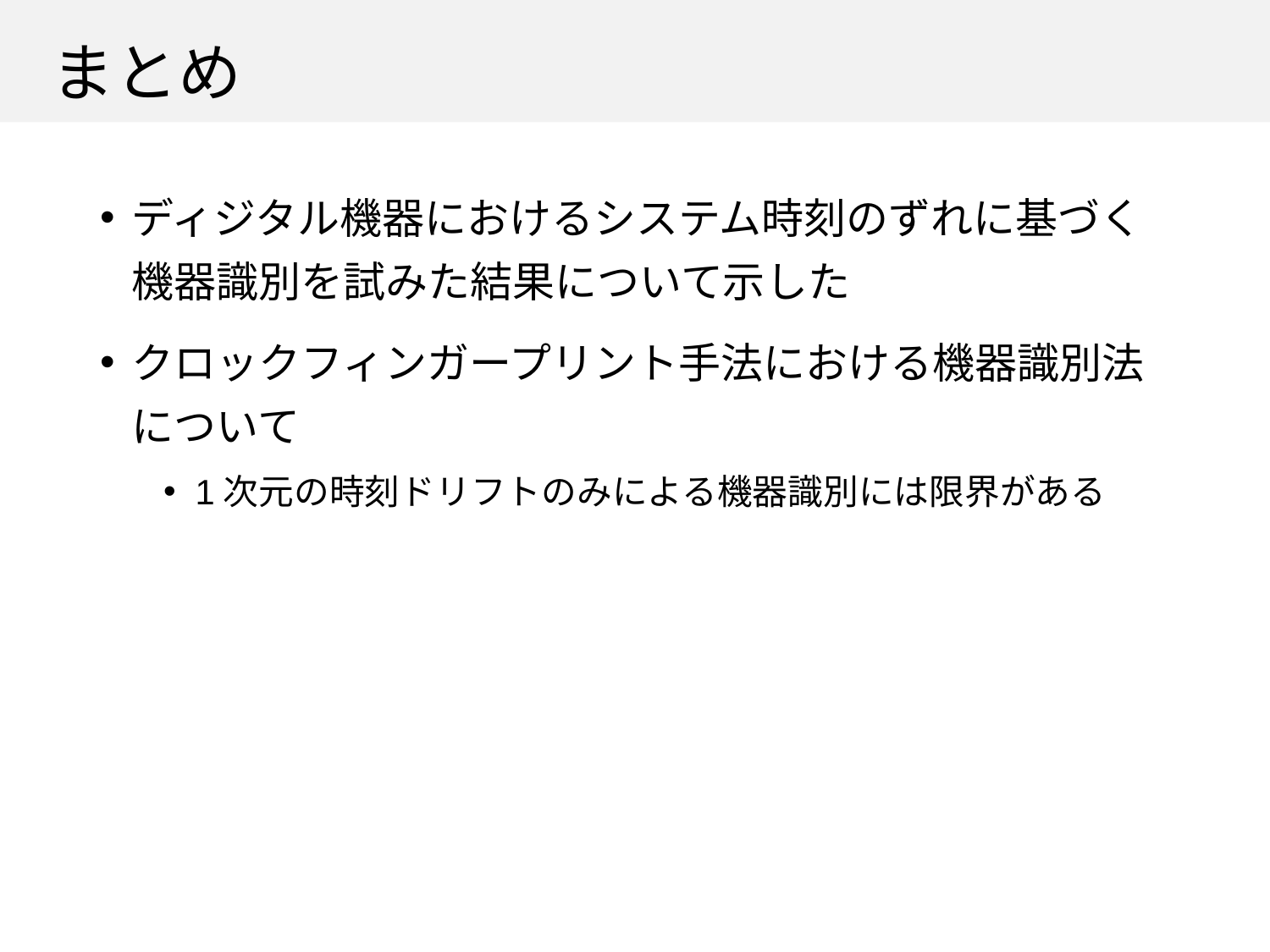

# まとめ
ディジタル機器におけるシステム時刻のずれに基づく機器識別を試みた結果について示した
クロックフィンガープリント手法における機器識別法について
1次元の時刻ドリフトのみによる機器識別には限界がある